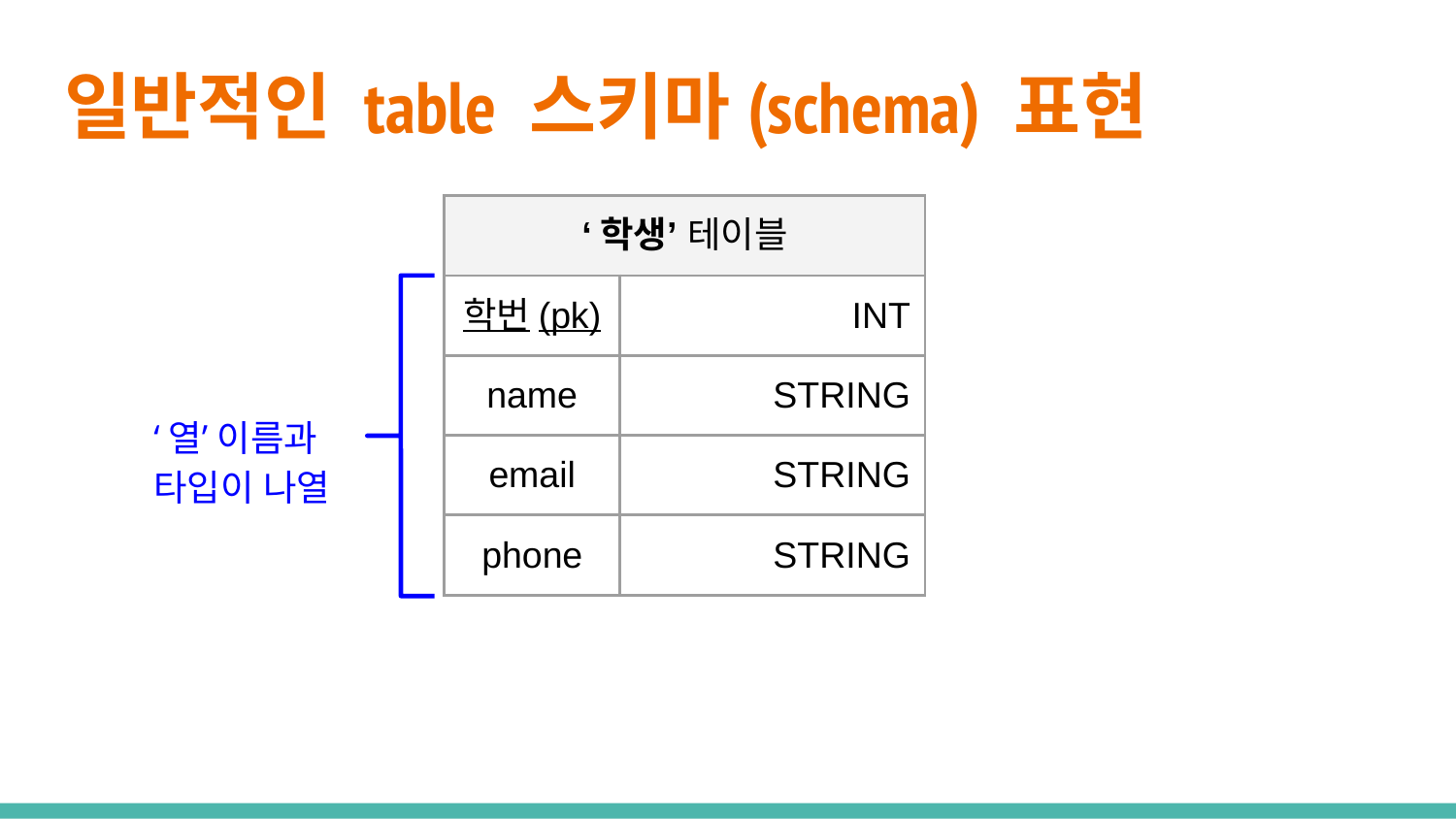

# 일반적인 table 스키마(schema) 표현
| ‘학생’ 테이블 |  |
| --- | --- |
| 학번(pk) | INT |
| name | STRING |
| email | STRING |
| phone | STRING |

‘열’ 이름과
타입이 나열